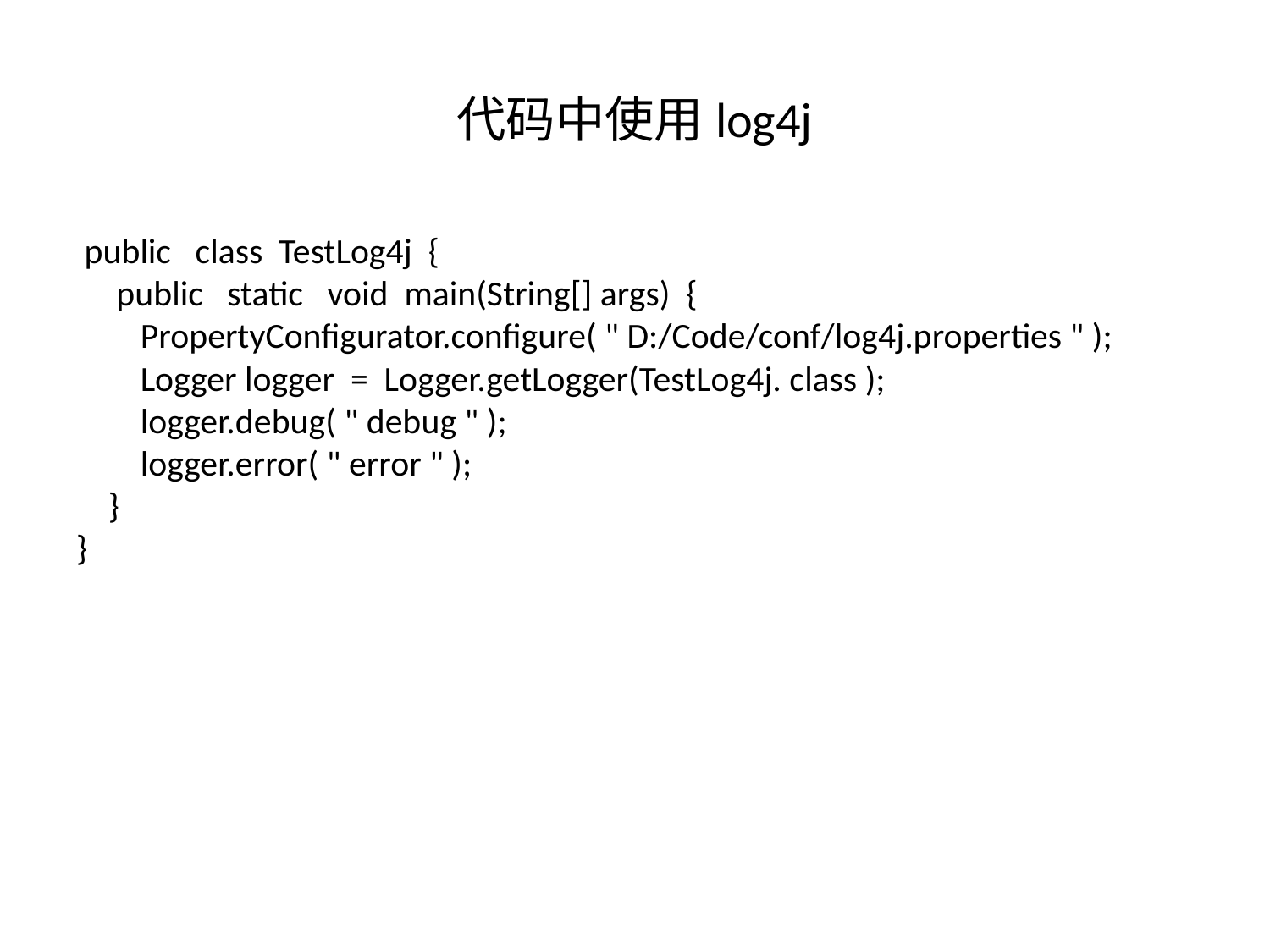

# 代码中使用log4j
 public   class  TestLog4j  {
     public   static   void  main(String[] args)  {
        PropertyConfigurator.configure( " D:/Code/conf/log4j.properties " );
        Logger logger  =  Logger.getLogger(TestLog4j. class );
        logger.debug( " debug " );
        logger.error( " error " );
    } 
}